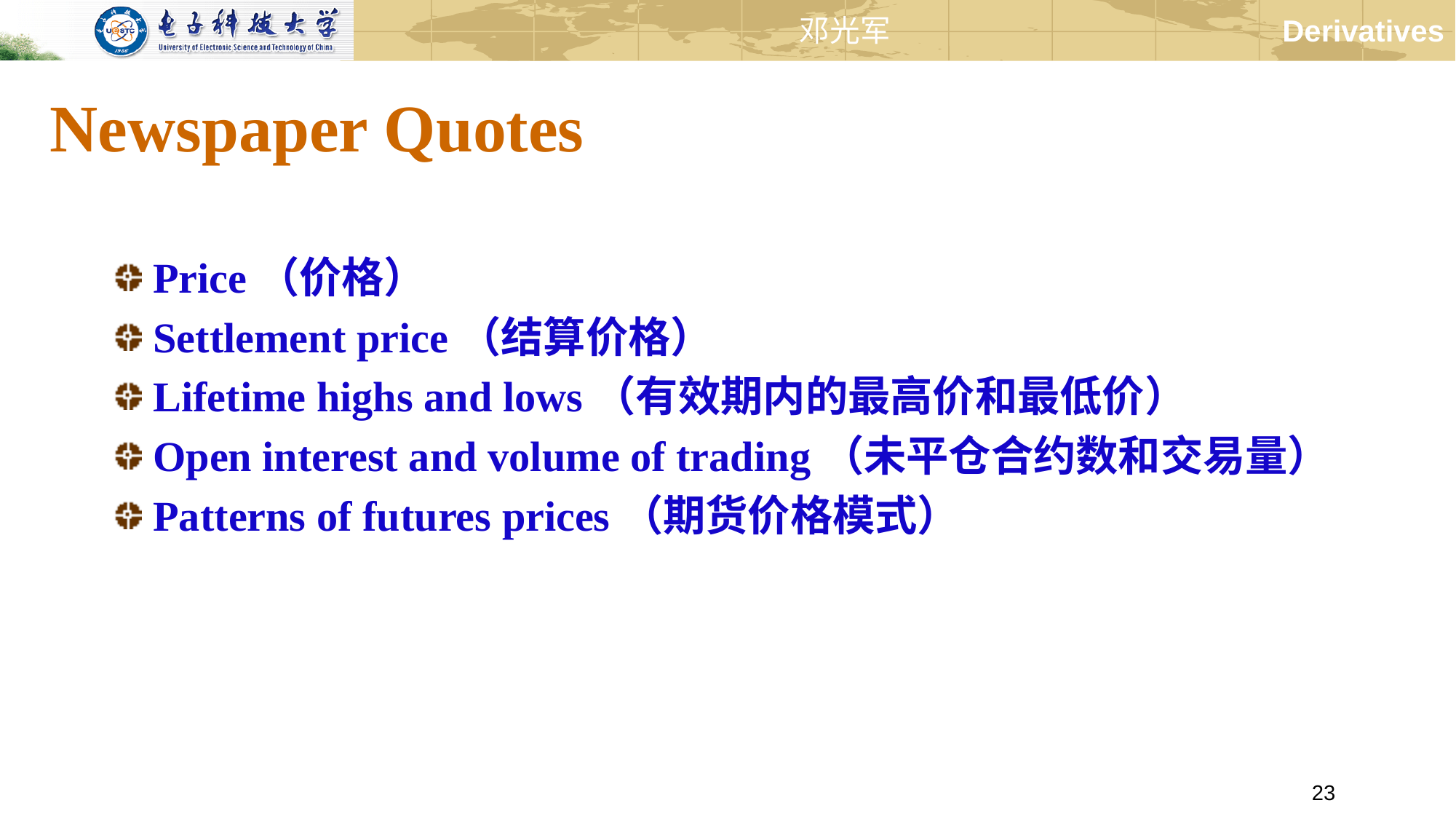

# Newspaper Quotes
Price（价格）
Settlement price（结算价格）
Lifetime highs and lows（有效期内的最高价和最低价）
Open interest and volume of trading（未平仓合约数和交易量）
Patterns of futures prices（期货价格模式）